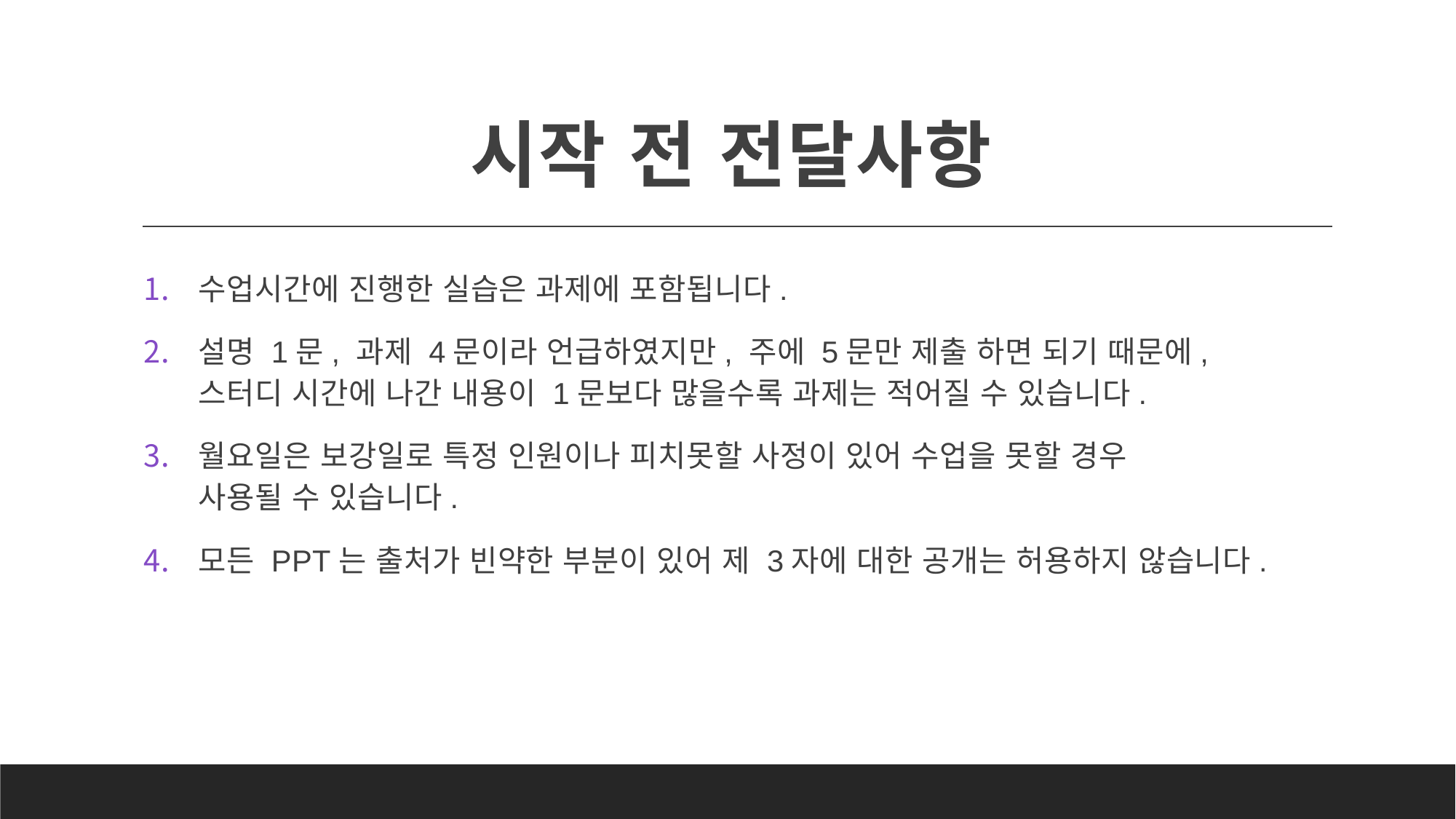

# 시작 전 전달사항
수업시간에 진행한 실습은 과제에 포함됩니다.
설명 1문, 과제 4문이라 언급하였지만, 주에 5문만 제출 하면 되기 때문에,
스터디 시간에 나간 내용이 1문보다 많을수록 과제는 적어질 수 있습니다.
월요일은 보강일로 특정 인원이나 피치못할 사정이 있어 수업을 못할 경우
사용될 수 있습니다.
모든 PPT는 출처가 빈약한 부분이 있어 제 3자에 대한 공개는 허용하지 않습니다.